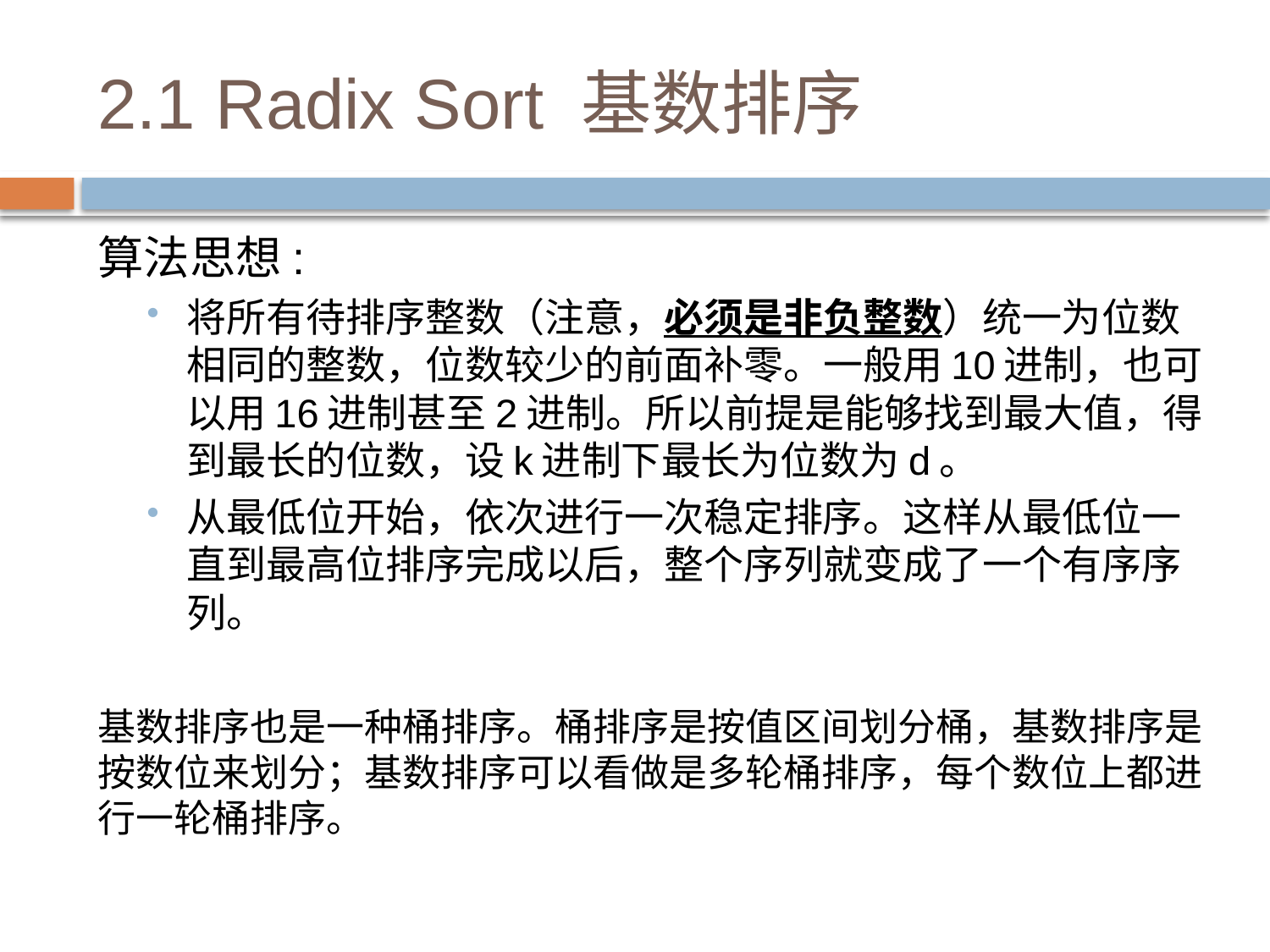

# 2.1 Radix Sort 基数排序
算法思想:
将所有待排序整数（注意，必须是非负整数）统一为位数相同的整数，位数较少的前面补零。一般用10进制，也可以用16进制甚至2进制。所以前提是能够找到最大值，得到最长的位数，设k进制下最长为位数为d。
从最低位开始，依次进行一次稳定排序。这样从最低位一直到最高位排序完成以后，整个序列就变成了一个有序序列。

基数排序也是一种桶排序。桶排序是按值区间划分桶，基数排序是按数位来划分；基数排序可以看做是多轮桶排序，每个数位上都进行一轮桶排序。